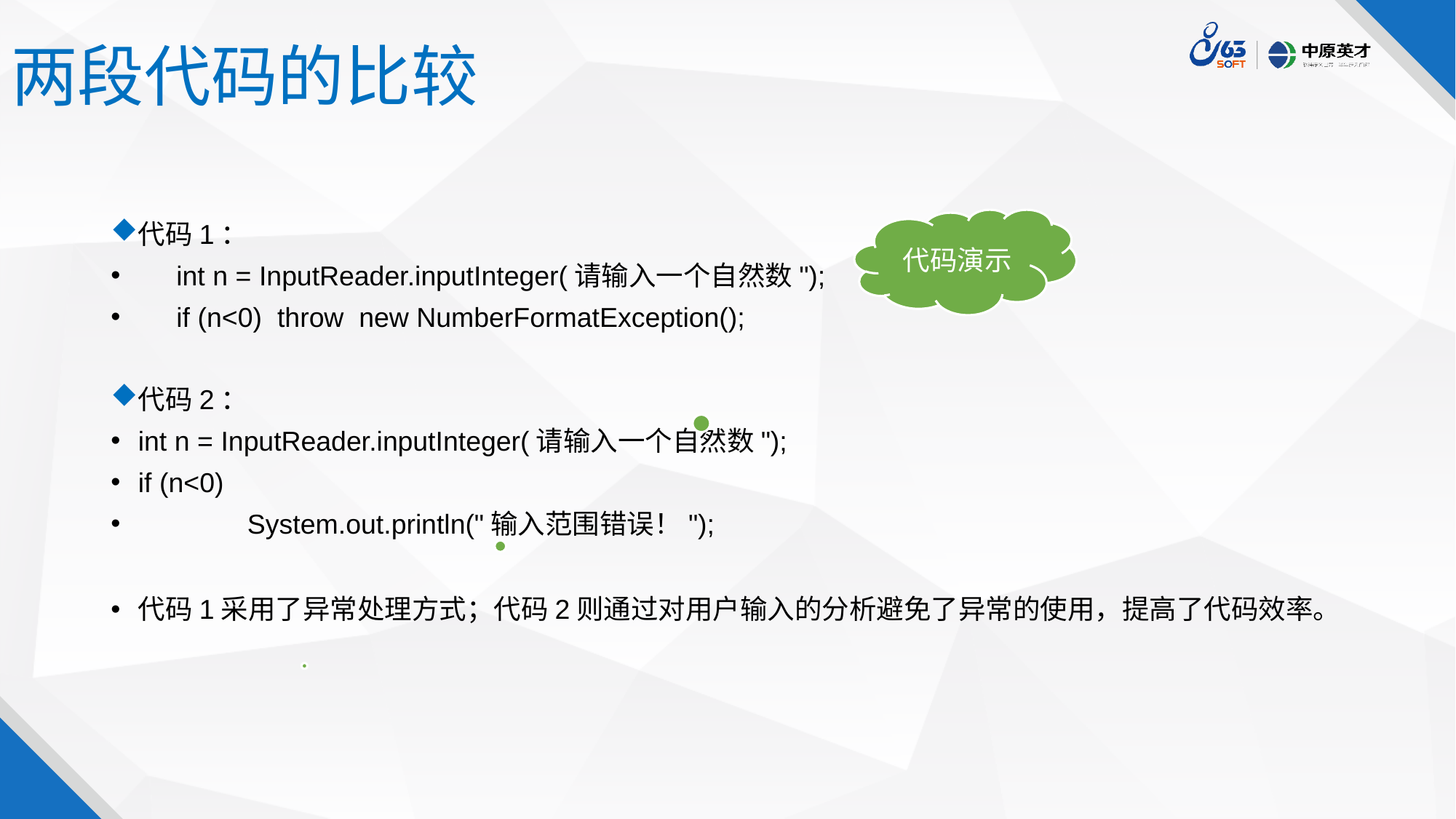

# 两段代码的比较
代码演示
代码1：
     int n = InputReader.inputInteger(请输入一个自然数");
     if (n<0)  throw  new NumberFormatException();

代码2：
int n = InputReader.inputInteger(请输入一个自然数");
if (n<0)
	System.out.println("输入范围错误！");

代码1采用了异常处理方式；代码2则通过对用户输入的分析避免了异常的使用，提高了代码效率。